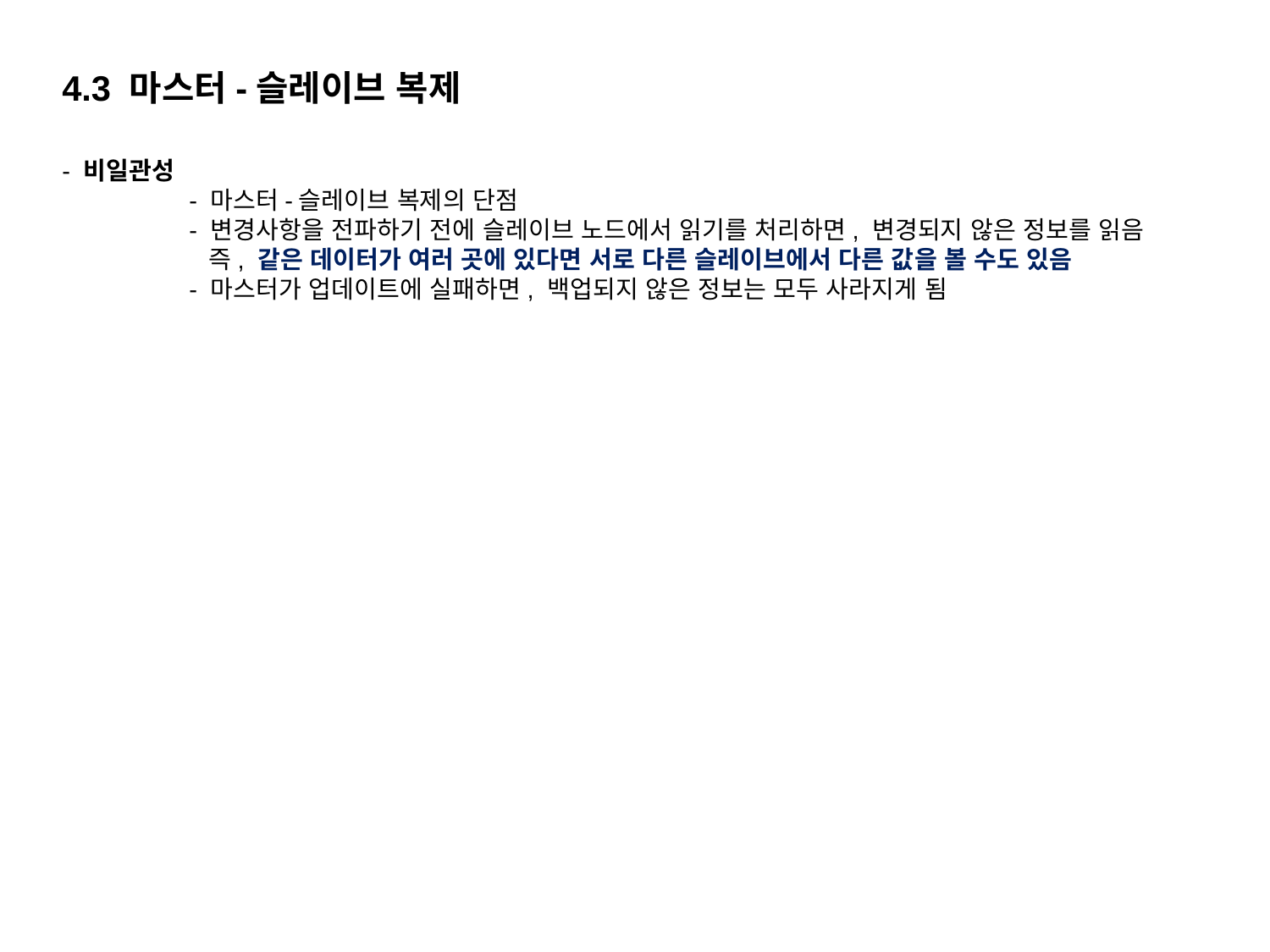

4.3 마스터-슬레이브 복제
- 비일관성
	- 마스터-슬레이브 복제의 단점
	- 변경사항을 전파하기 전에 슬레이브 노드에서 읽기를 처리하면, 변경되지 않은 정보를 읽음
	  즉, 같은 데이터가 여러 곳에 있다면 서로 다른 슬레이브에서 다른 값을 볼 수도 있음
	- 마스터가 업데이트에 실패하면, 백업되지 않은 정보는 모두 사라지게 됨